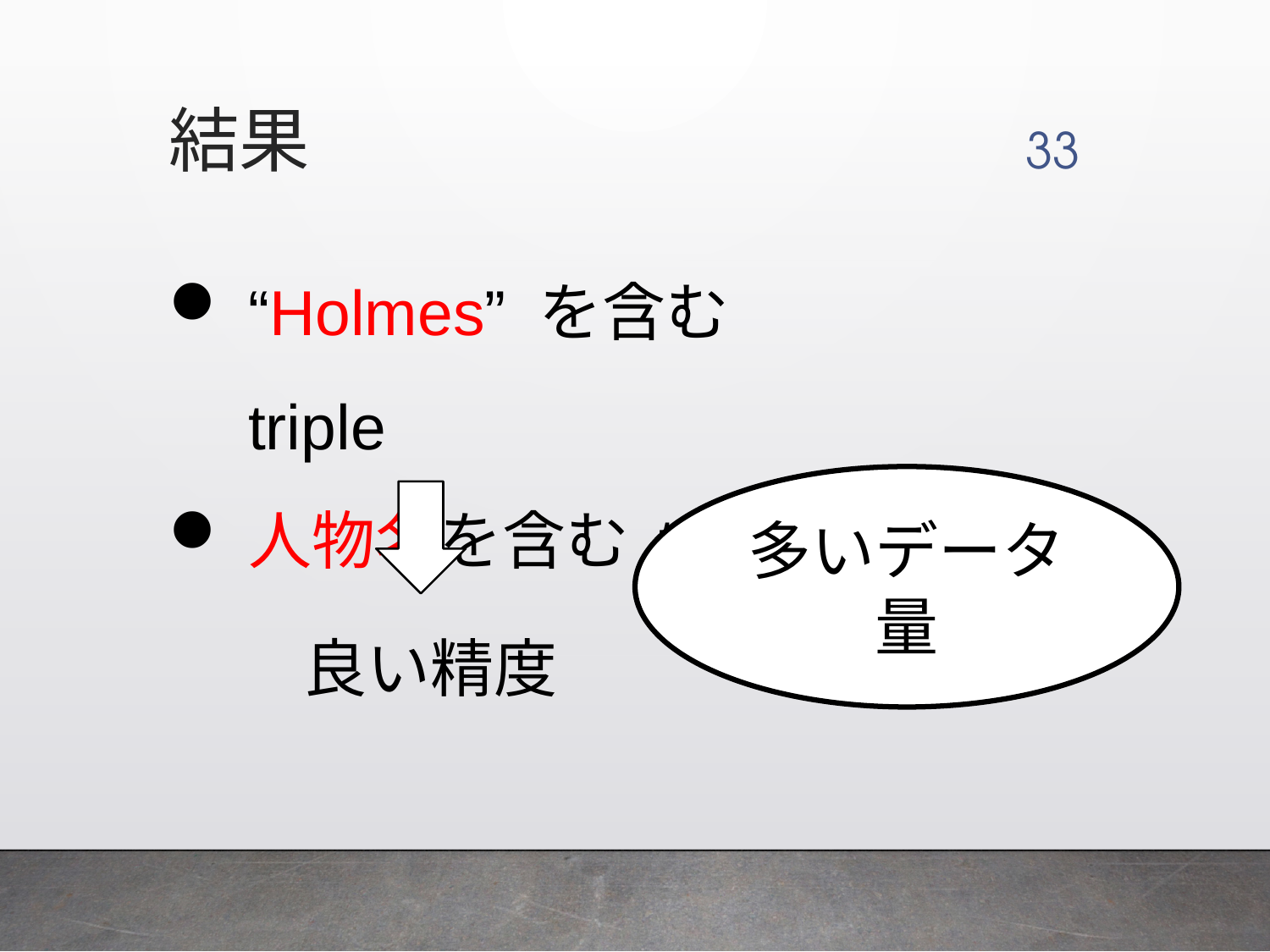

結果
33
“Holmes” を含む triple
人物名を含む triple
多いデータ量

良い精度